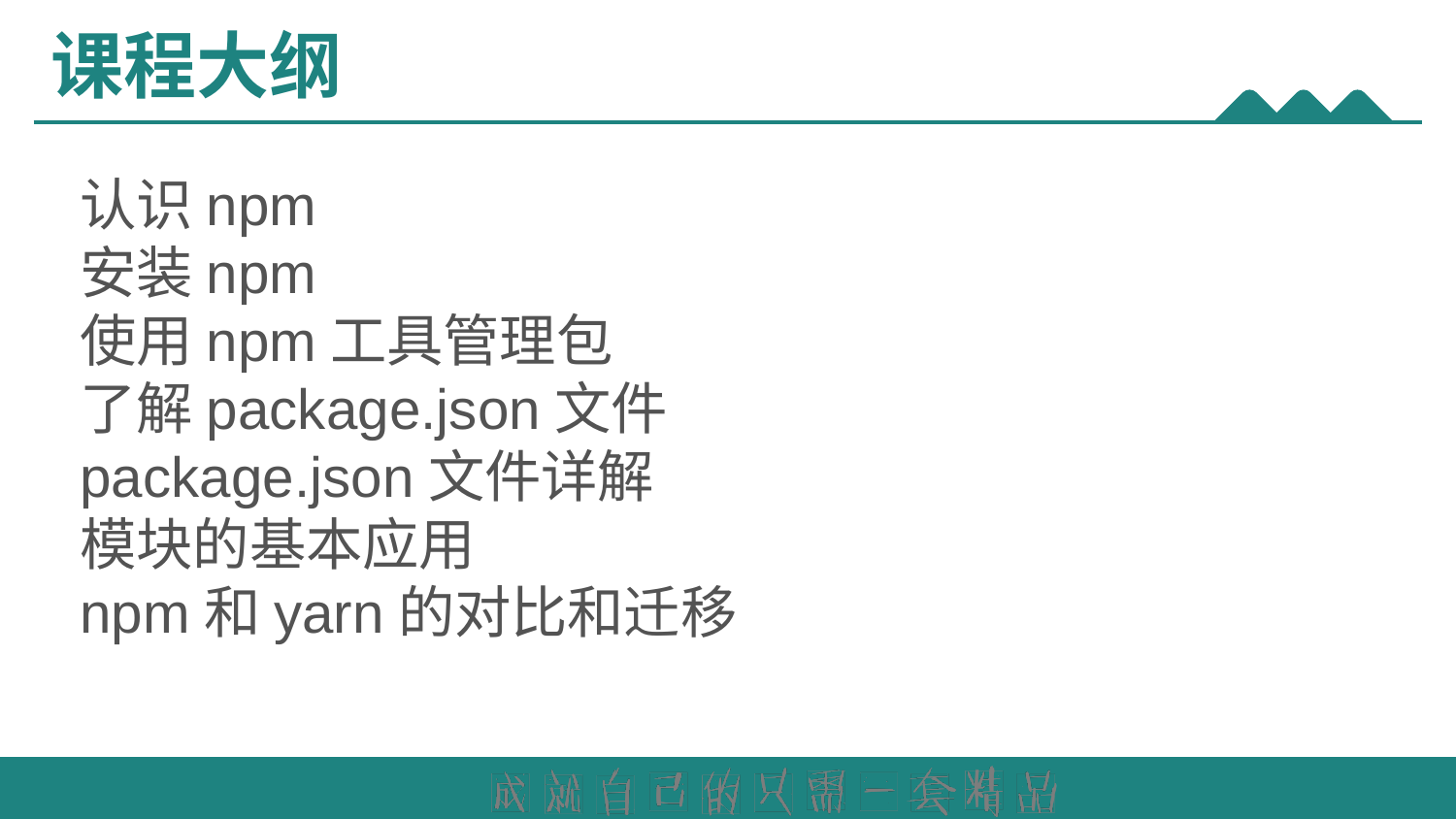

# 课程大纲
认识npm
安装npm
使用npm工具管理包
了解package.json文件
package.json文件详解
模块的基本应用
npm和yarn的对比和迁移